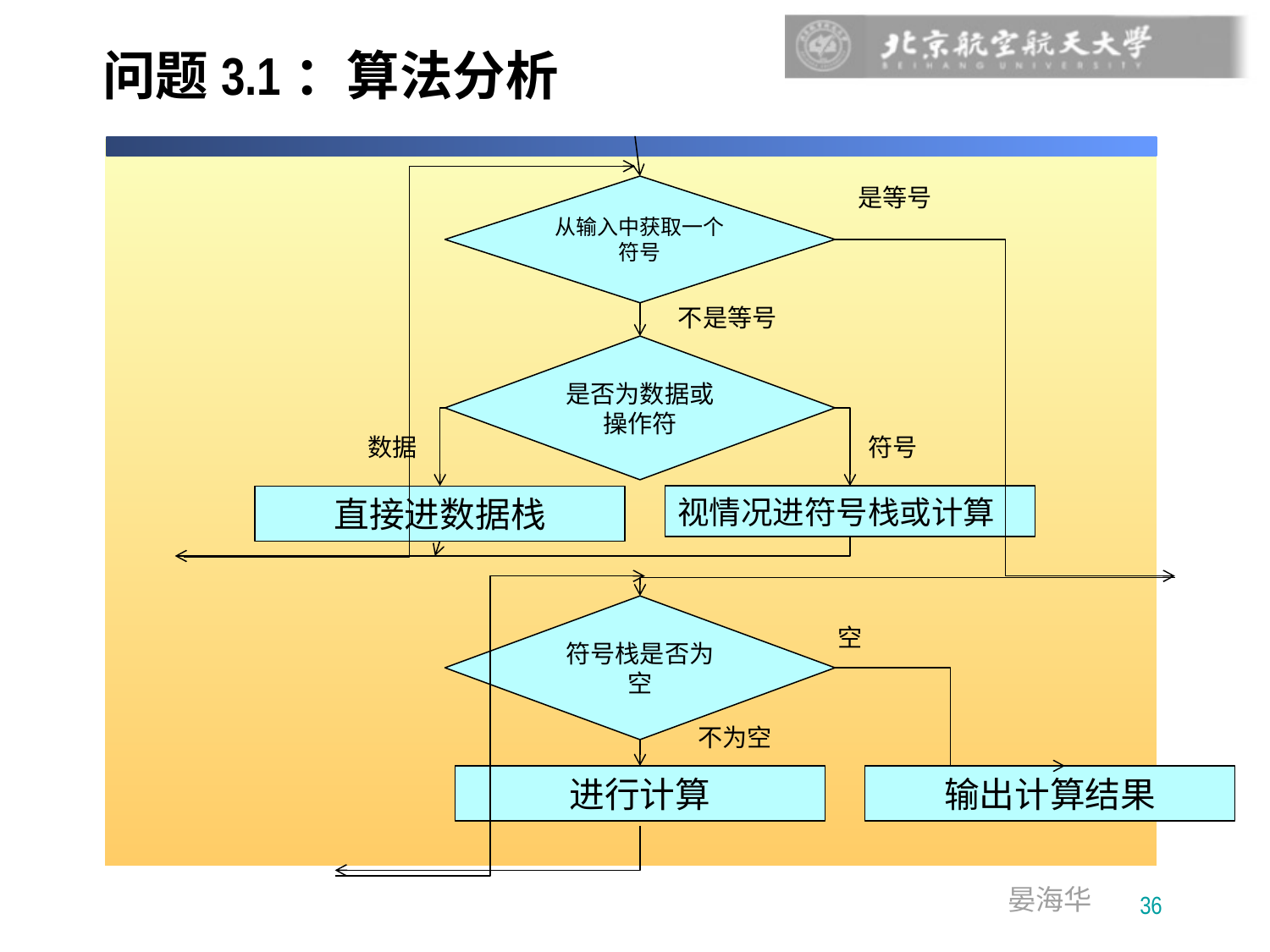

# 问题3.1：算法分析
从输入中获取一个符号
是等号
不是等号
是否为数据或操作符
数据
符号
直接进数据栈
视情况进符号栈或计算
符号栈是否为空
空
不为空
进行计算
输出计算结果
36